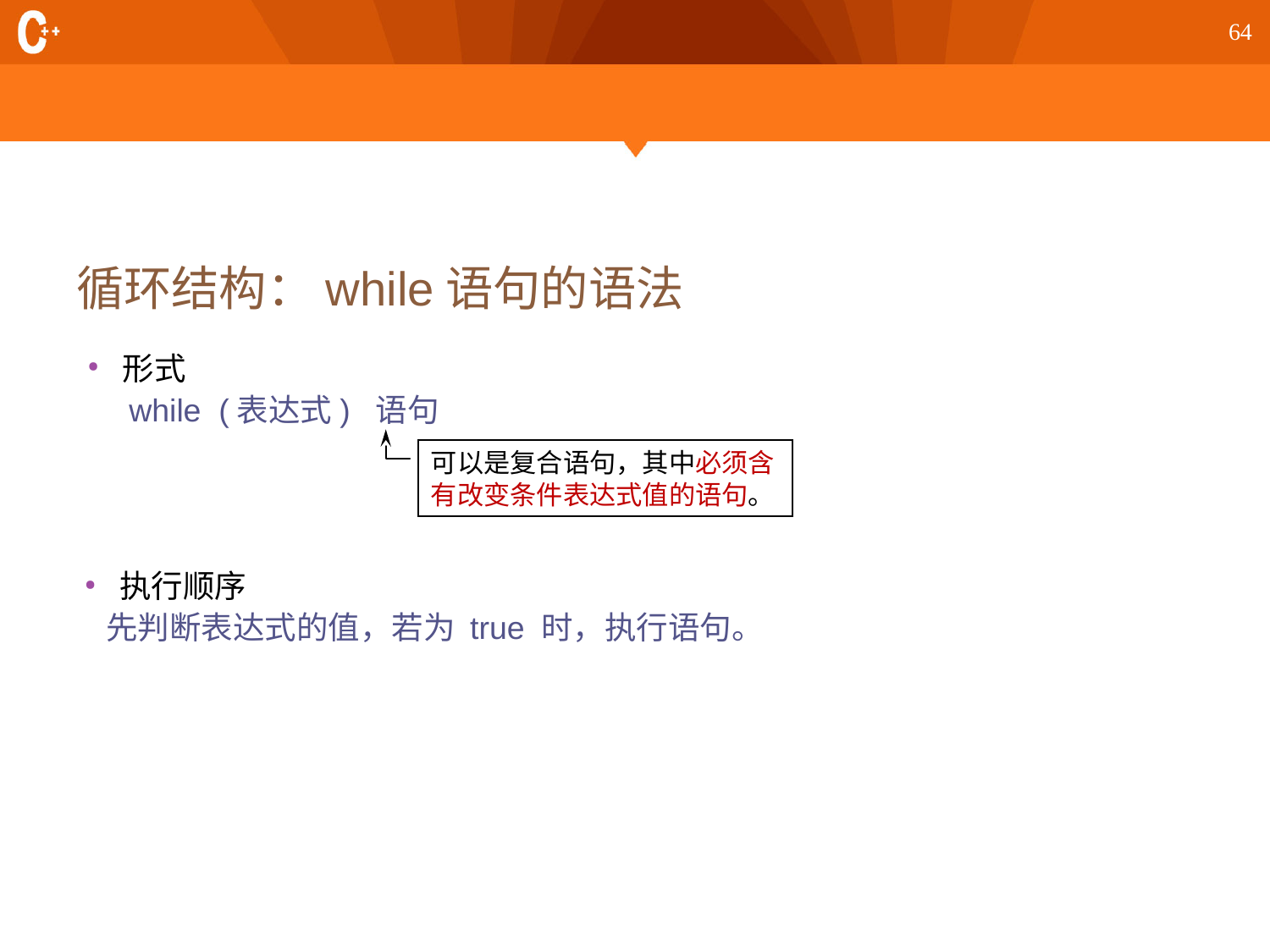

64
# 循环结构：while语句的语法
形式
while  (表达式)  语句

可以是复合语句，其中必须含有改变条件表达式值的语句。
执行顺序
  先判断表达式的值，若为 true 时，执行语句。